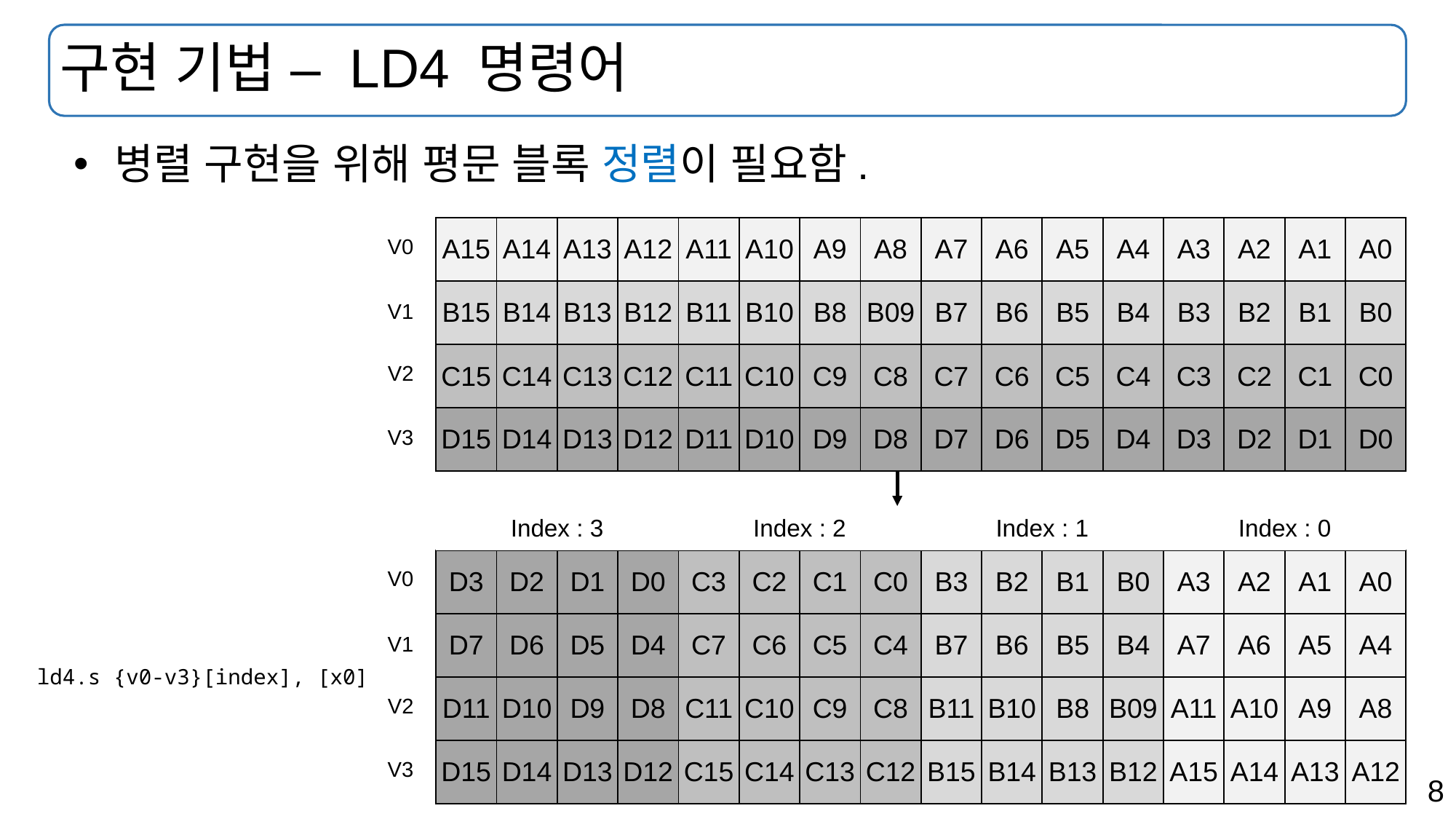

# 구현 기법 – LD4 명령어
병렬 구현을 위해 평문 블록 정렬이 필요함.
| A15 | A14 | A13 | A12 | A11 | A10 | A9 | A8 | A7 | A6 | A5 | A4 | A3 | A2 | A1 | A0 |
| --- | --- | --- | --- | --- | --- | --- | --- | --- | --- | --- | --- | --- | --- | --- | --- |
V0
| B15 | B14 | B13 | B12 | B11 | B10 | B8 | B09 | B7 | B6 | B5 | B4 | B3 | B2 | B1 | B0 |
| --- | --- | --- | --- | --- | --- | --- | --- | --- | --- | --- | --- | --- | --- | --- | --- |
V1
| C15 | C14 | C13 | C12 | C11 | C10 | C9 | C8 | C7 | C6 | C5 | C4 | C3 | C2 | C1 | C0 |
| --- | --- | --- | --- | --- | --- | --- | --- | --- | --- | --- | --- | --- | --- | --- | --- |
V2
| D15 | D14 | D13 | D12 | D11 | D10 | D9 | D8 | D7 | D6 | D5 | D4 | D3 | D2 | D1 | D0 |
| --- | --- | --- | --- | --- | --- | --- | --- | --- | --- | --- | --- | --- | --- | --- | --- |
V3
| Index : 3 | Index : 2 | Index : 1 | Index : 0 |
| --- | --- | --- | --- |
| D3 | D2 | D1 | D0 | C3 | C2 | C1 | C0 | B3 | B2 | B1 | B0 | A3 | A2 | A1 | A0 |
| --- | --- | --- | --- | --- | --- | --- | --- | --- | --- | --- | --- | --- | --- | --- | --- |
V0
| D7 | D6 | D5 | D4 | C7 | C6 | C5 | C4 | B7 | B6 | B5 | B4 | A7 | A6 | A5 | A4 |
| --- | --- | --- | --- | --- | --- | --- | --- | --- | --- | --- | --- | --- | --- | --- | --- |
V1
ld4.s {v0-v3}[index], [x0]
| D11 | D10 | D9 | D8 | C11 | C10 | C9 | C8 | B11 | B10 | B8 | B09 | A11 | A10 | A9 | A8 |
| --- | --- | --- | --- | --- | --- | --- | --- | --- | --- | --- | --- | --- | --- | --- | --- |
V2
| D15 | D14 | D13 | D12 | C15 | C14 | C13 | C12 | B15 | B14 | B13 | B12 | A15 | A14 | A13 | A12 |
| --- | --- | --- | --- | --- | --- | --- | --- | --- | --- | --- | --- | --- | --- | --- | --- |
V3